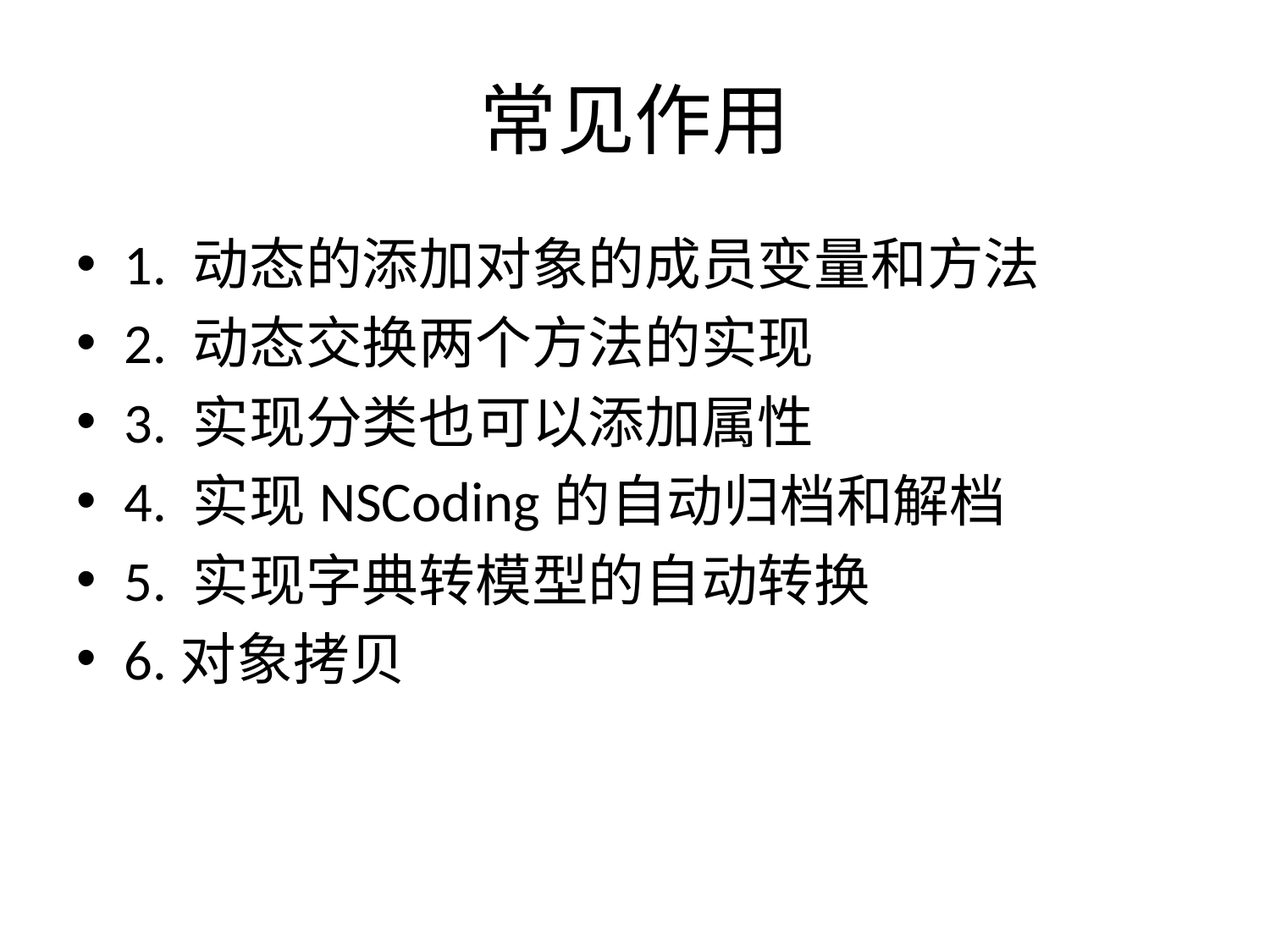

# 常见作用
1. 动态的添加对象的成员变量和方法
2. 动态交换两个方法的实现
3. 实现分类也可以添加属性
4. 实现NSCoding的自动归档和解档
5. 实现字典转模型的自动转换
6.对象拷贝